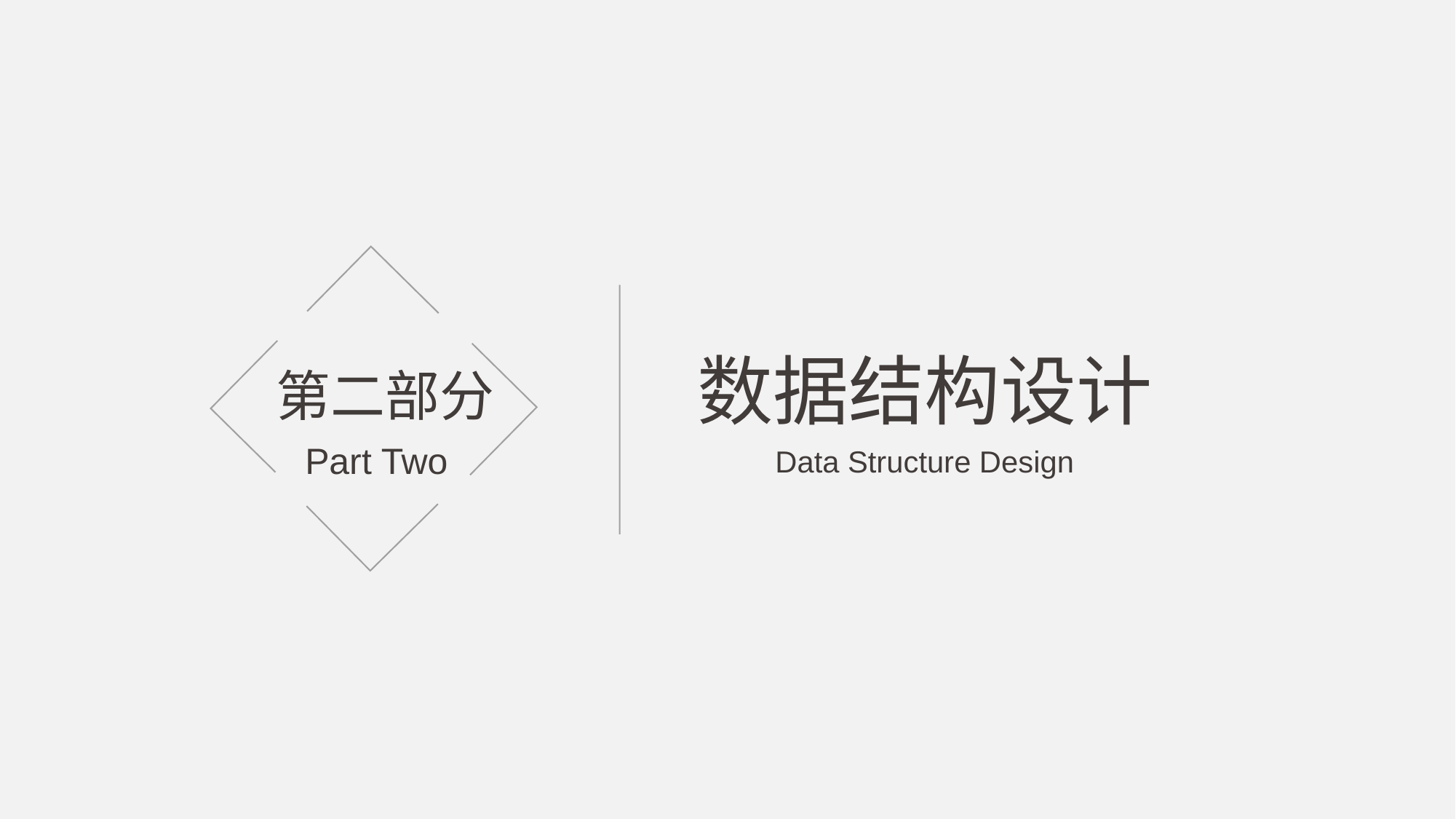

数据结构设计
第二部分
Part Two
Data Structure Design